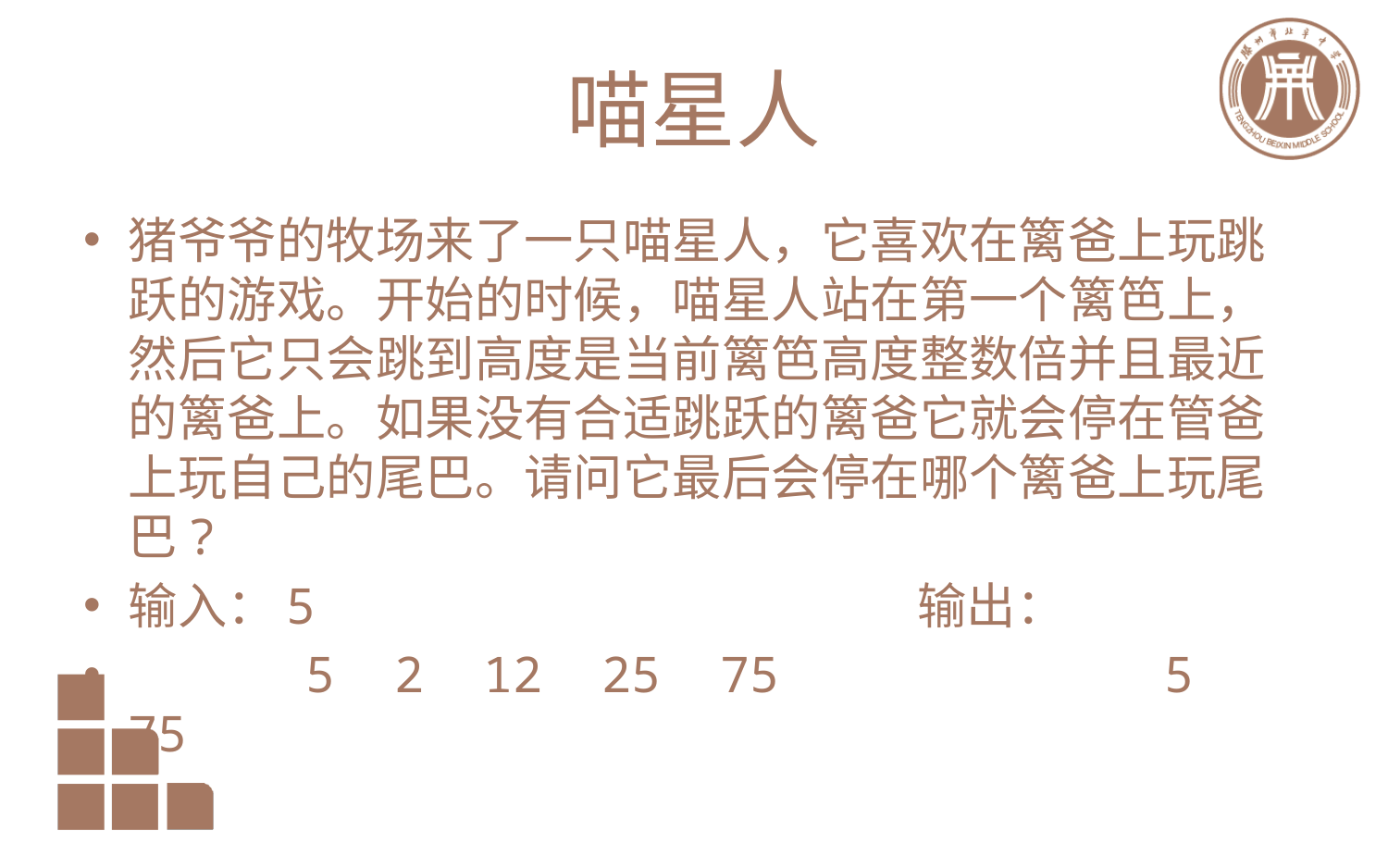

# 喵星人
猪爷爷的牧场来了一只喵星人，它喜欢在篱爸上玩跳跃的游戏。开始的时候，喵星人站在第一个篱笆上，然后它只会跳到高度是当前篱笆高度整数倍并且最近的篱爸上。如果没有合适跳跃的篱爸它就会停在管爸上玩自己的尾巴。请问它最后会停在哪个篱爸上玩尾巴?
输入：5                    输出：
      5  2  12  25  75             5  75